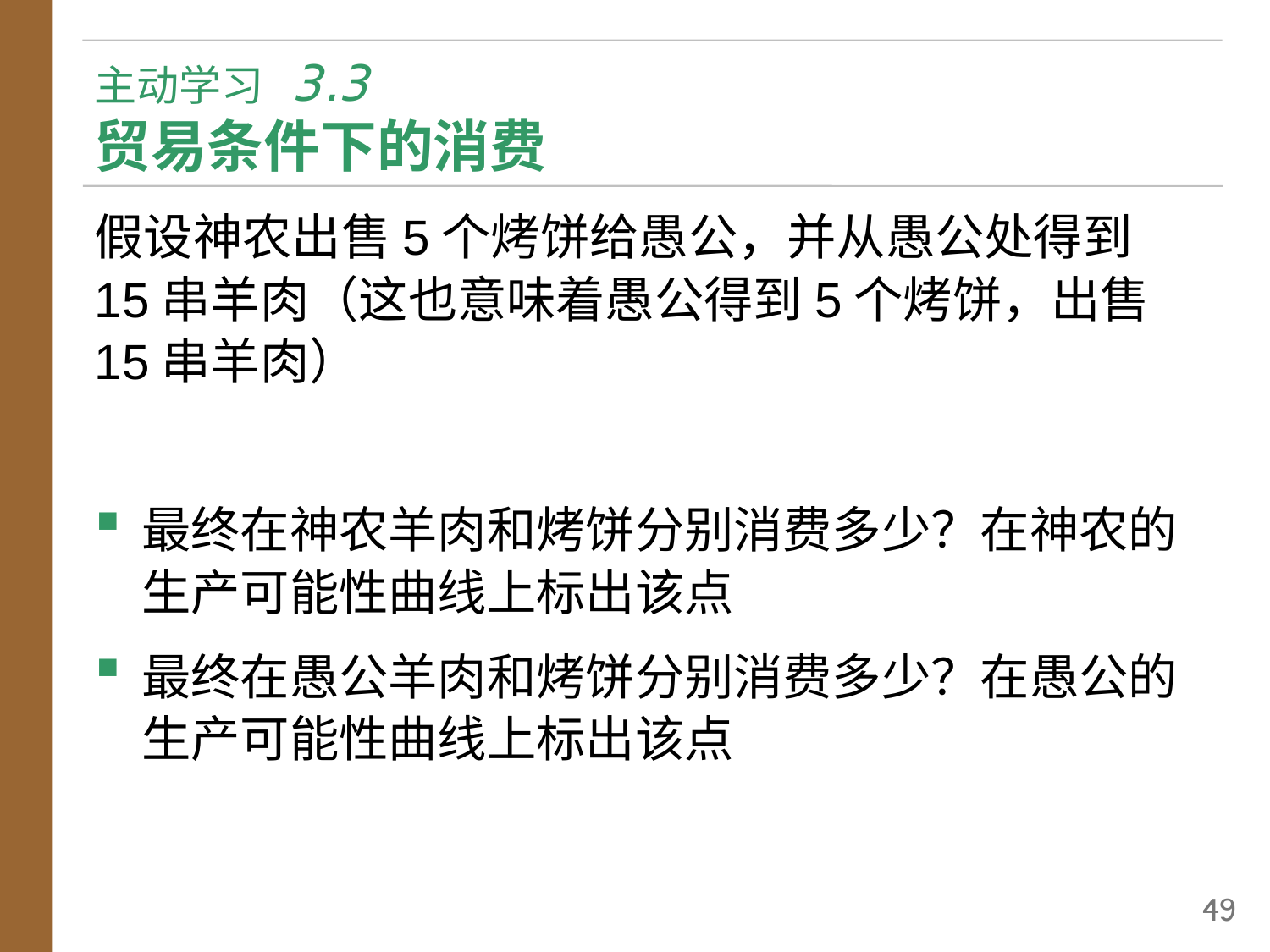

# 主动学习  3.3 贸易条件下的消费
假设神农出售5个烤饼给愚公，并从愚公处得到15串羊肉（这也意味着愚公得到5个烤饼，出售15串羊肉）
最终在神农羊肉和烤饼分别消费多少？在神农的生产可能性曲线上标出该点
最终在愚公羊肉和烤饼分别消费多少？在愚公的生产可能性曲线上标出该点
49